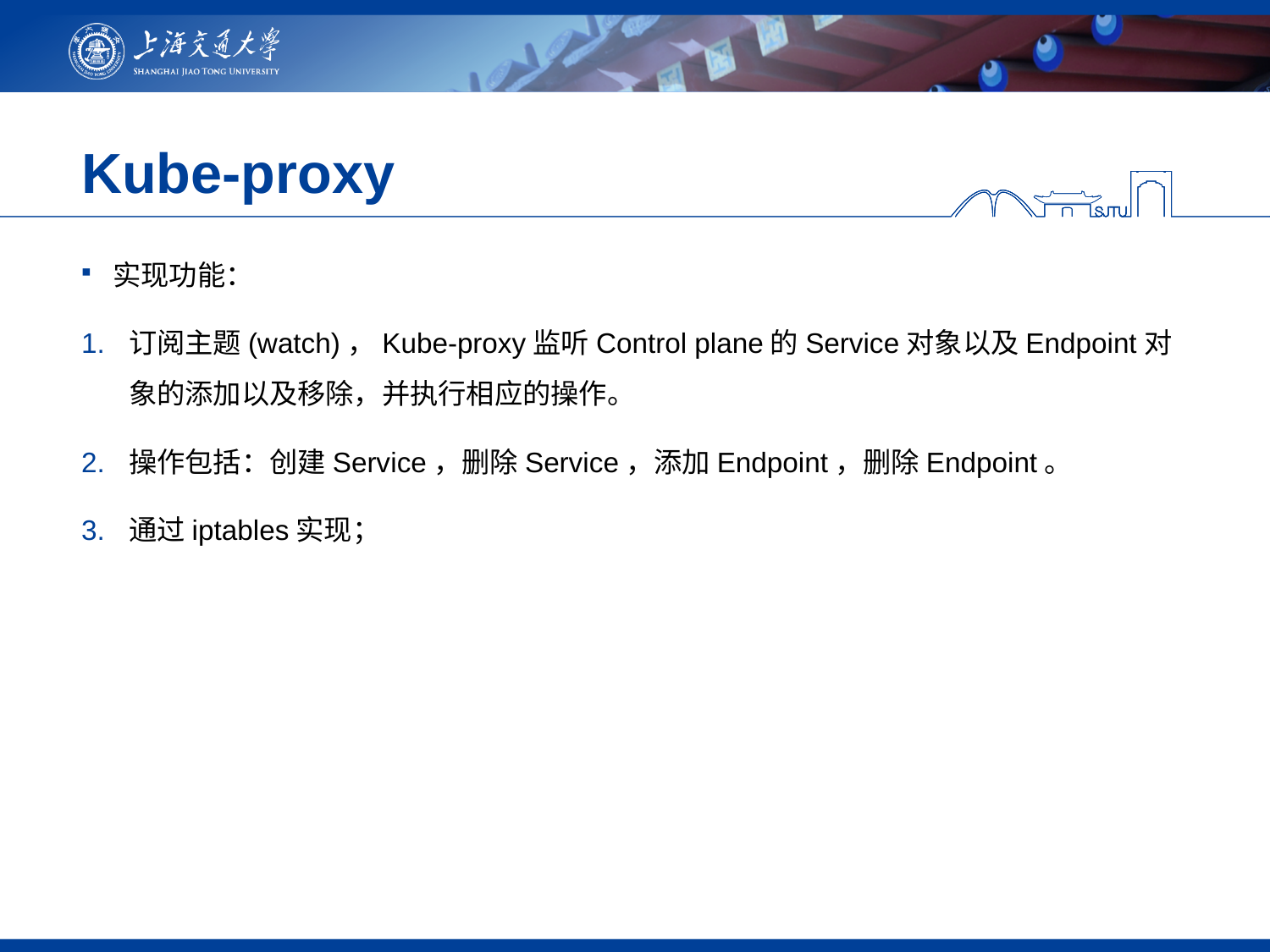

# Kube-proxy
实现功能：
订阅主题(watch)，Kube-proxy监听Control plane的Service对象以及Endpoint对象的添加以及移除，并执行相应的操作。
操作包括：创建Service，删除Service，添加Endpoint，删除Endpoint。
通过iptables实现；